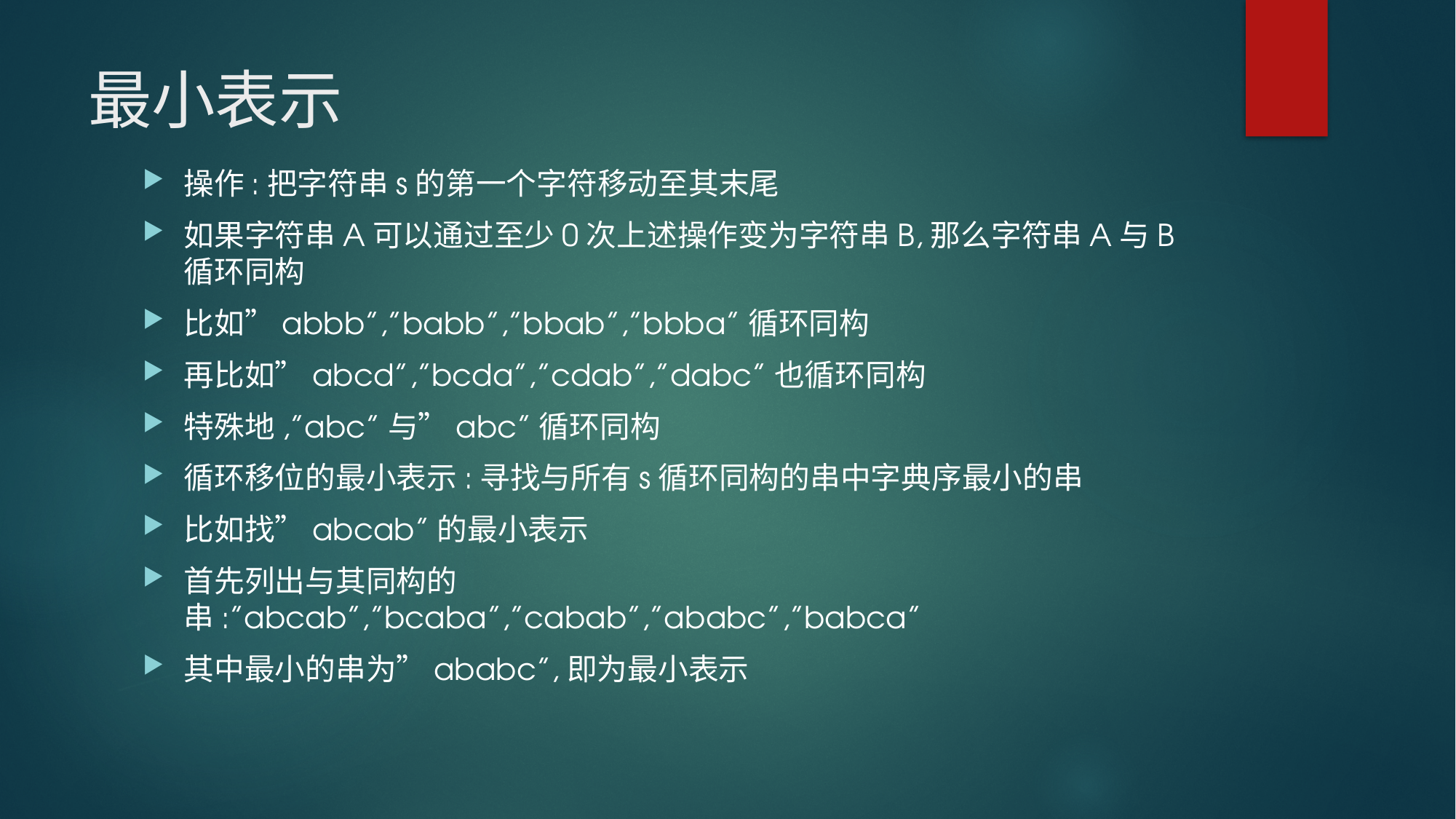

# 最小表示
操作:把字符串s的第一个字符移动至其末尾
如果字符串A可以通过至少0次上述操作变为字符串B,那么字符串A与B循环同构
比如”abbb”,”babb”,”bbab”,”bbba”循环同构
再比如”abcd”,”bcda”,”cdab”,”dabc”也循环同构
特殊地,”abc”与”abc”循环同构
循环移位的最小表示:寻找与所有s循环同构的串中字典序最小的串
比如找”abcab”的最小表示
首先列出与其同构的串:”abcab”,”bcaba”,”cabab”,”ababc”,”babca”
其中最小的串为”ababc”,即为最小表示